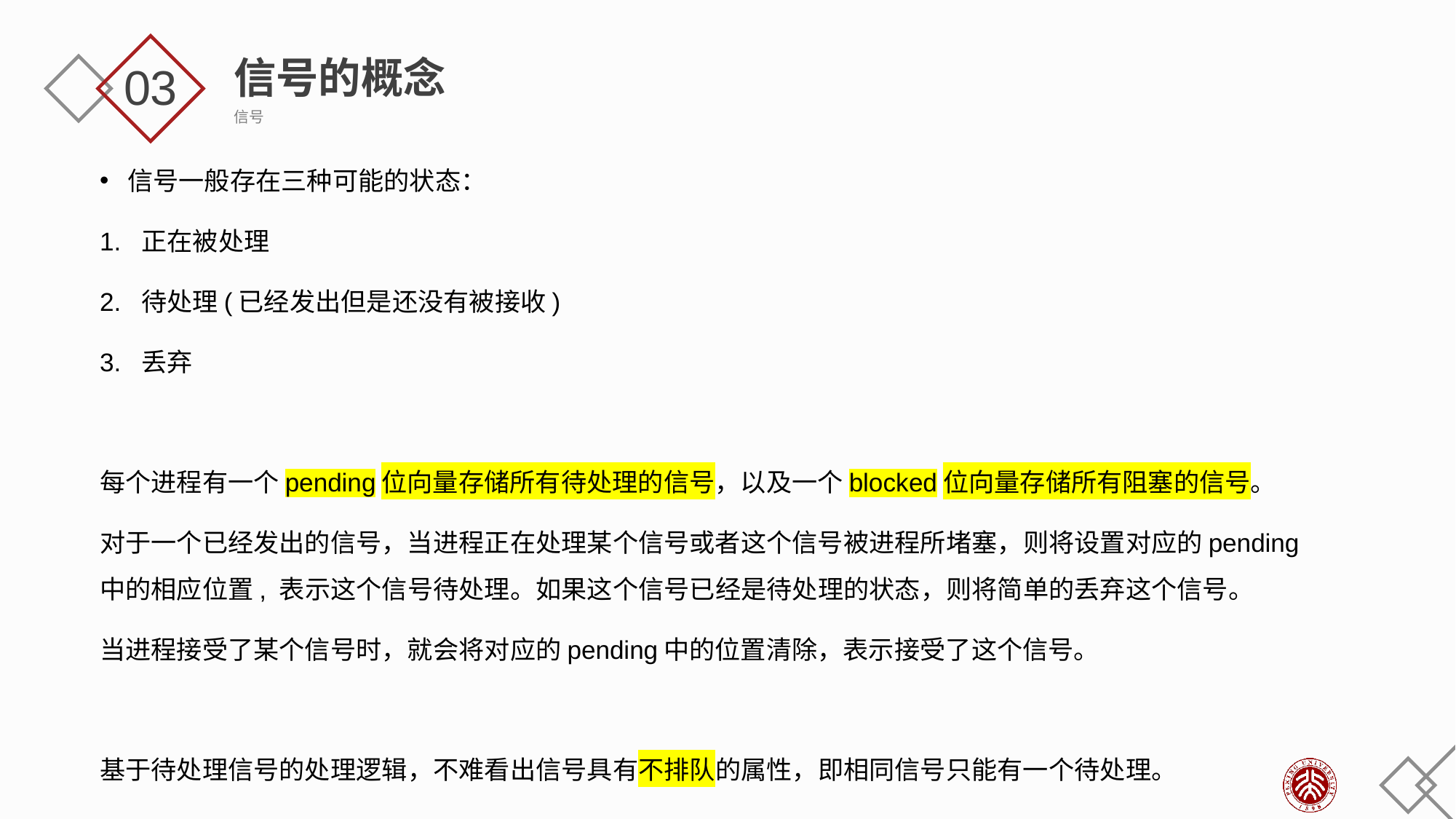

信号的概念
信号
03

信号一般存在三种可能的状态：
正在被处理
待处理(已经发出但是还没有被接收)
丢弃

每个进程有一个pending位向量存储所有待处理的信号，以及一个blocked位向量存储所有阻塞的信号。
对于一个已经发出的信号，当进程正在处理某个信号或者这个信号被进程所堵塞，则将设置对应的pending中的相应位置, 表示这个信号待处理。如果这个信号已经是待处理的状态，则将简单的丢弃这个信号。
当进程接受了某个信号时，就会将对应的pending中的位置清除，表示接受了这个信号。

基于待处理信号的处理逻辑，不难看出信号具有不排队的属性，即相同信号只能有一个待处理。

21